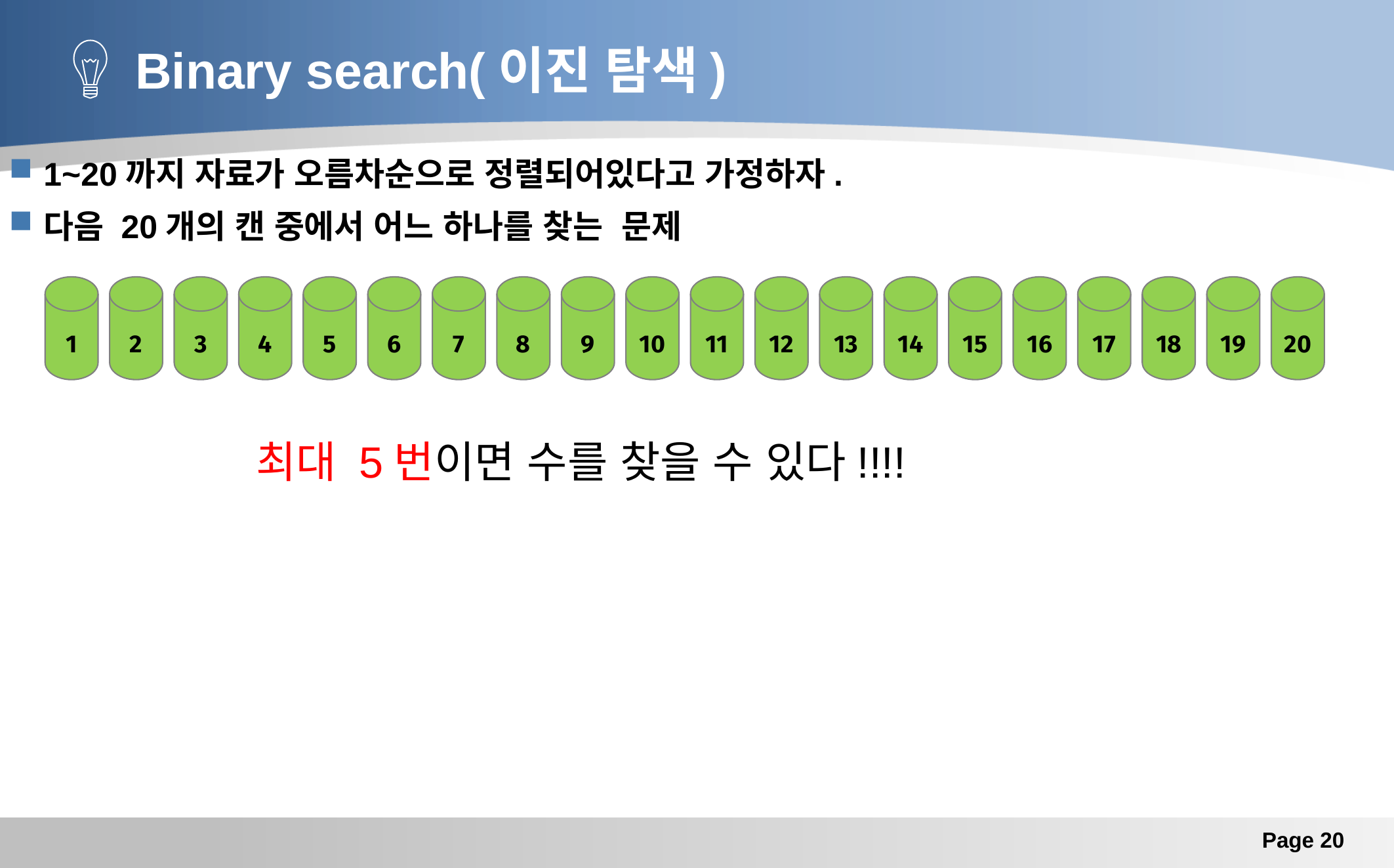

# Binary search(이진 탐색)
1~20까지 자료가 오름차순으로 정렬되어있다고 가정하자.
다음 20개의 캔 중에서 어느 하나를 찾는  문제
1
2
3
4
5
6
7
8
9
10
11
12
13
14
15
16
17
18
19
20
최대 5번이면 수를 찾을 수 있다!!!!
Page 20